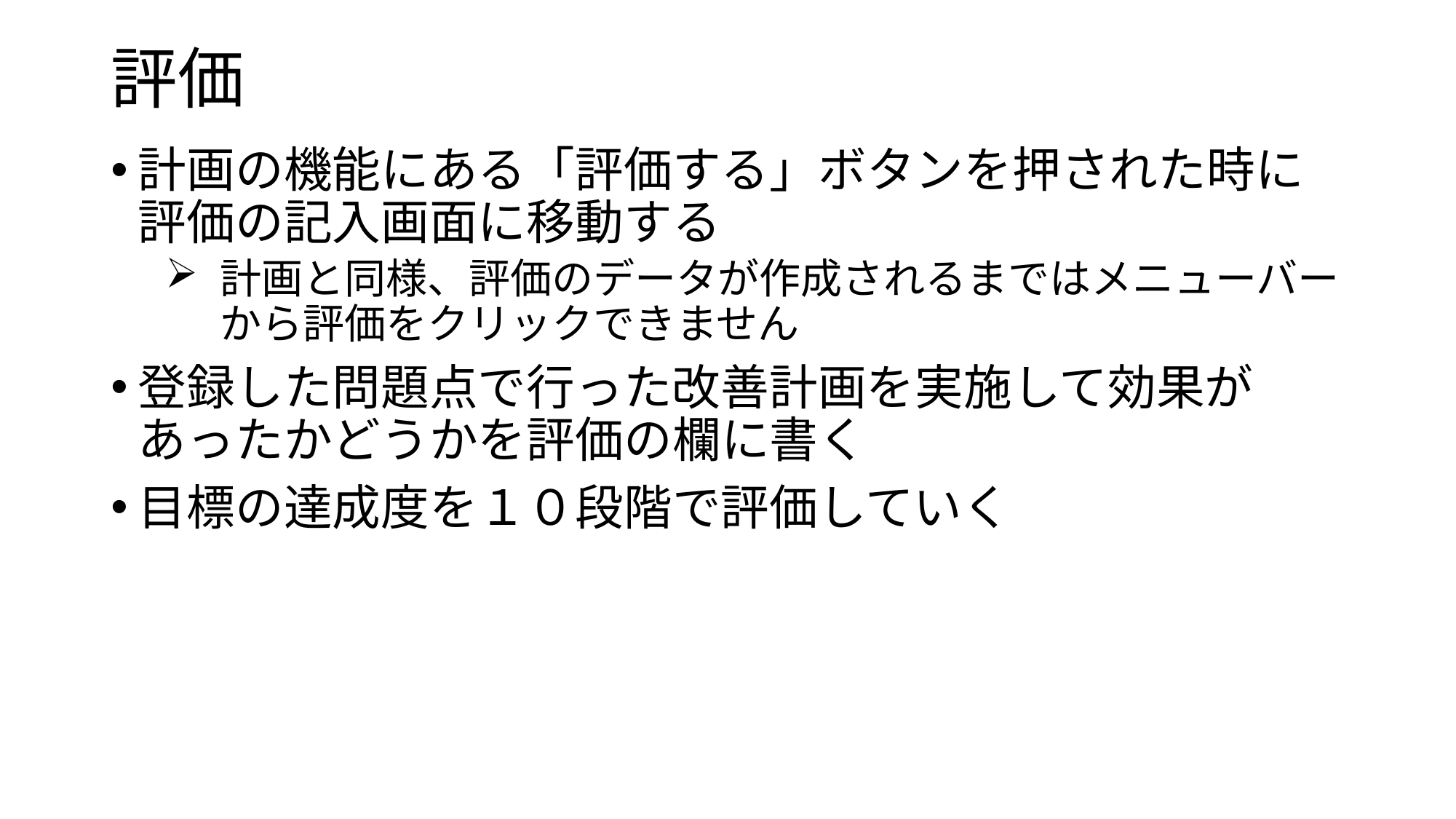

# 評価
計画の機能にある「評価する」ボタンを押された時に評価の記入画面に移動する
計画と同様、評価のデータが作成されるまではメニューバーから評価をクリックできません
登録した問題点で行った改善計画を実施して効果があったかどうかを評価の欄に書く
目標の達成度を１０段階で評価していく